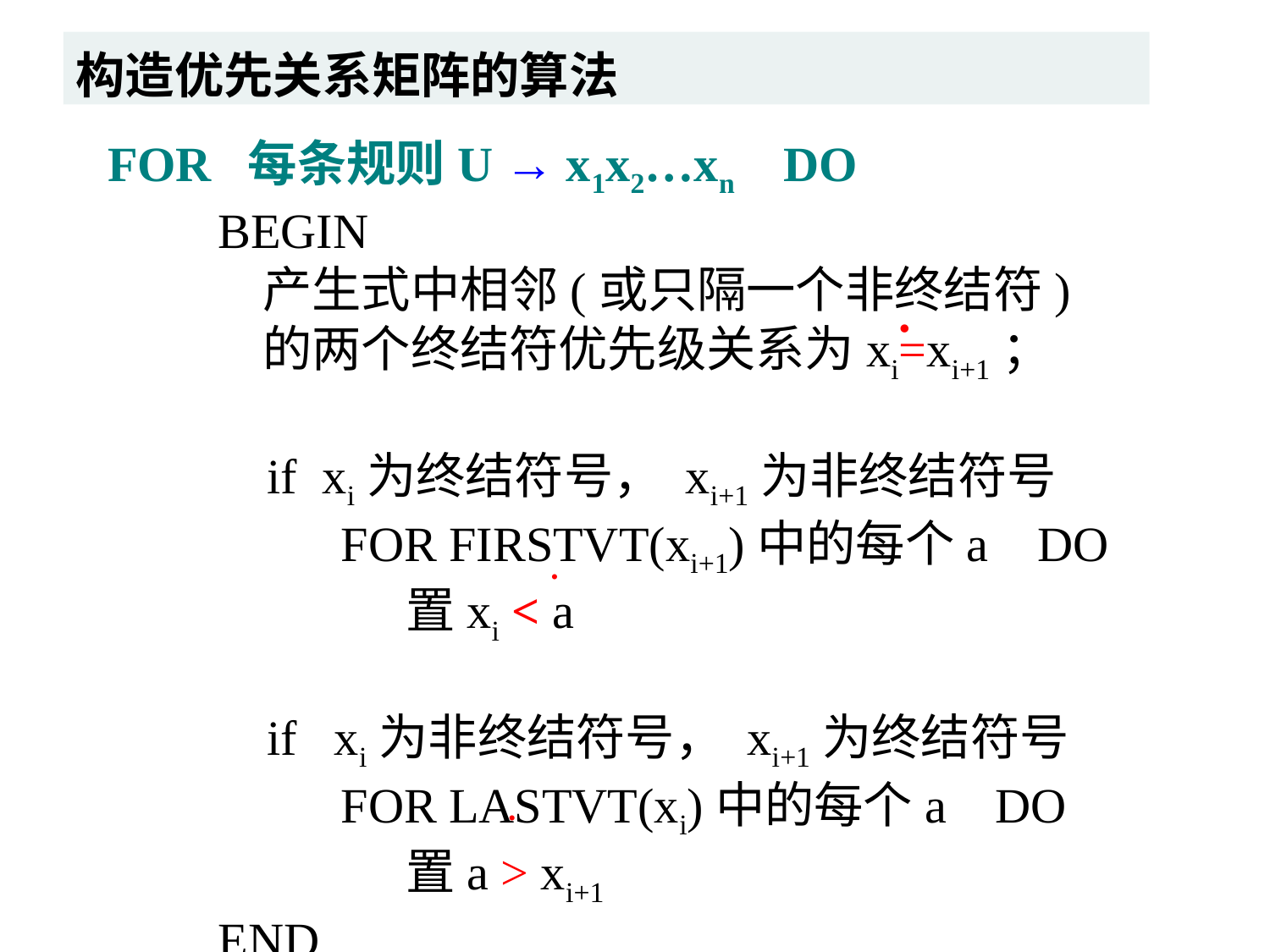

构造优先关系矩阵的算法
FOR  每条规则U → x1x2…xn    DO
         BEGIN
             产生式中相邻(或只隔一个非终结符)
             的两个终结符优先级关系为xi=xi+1；

             if  xi为终结符号， xi+1为非终结符号
                   FOR FIRSTVT(xi+1)中的每个a    DO
                          置xi < a

             if   xi为非终结符号， xi+1为终结符号
                   FOR LASTVT(xi)中的每个a    DO
                          置a > xi+1
         END

 .
.
.